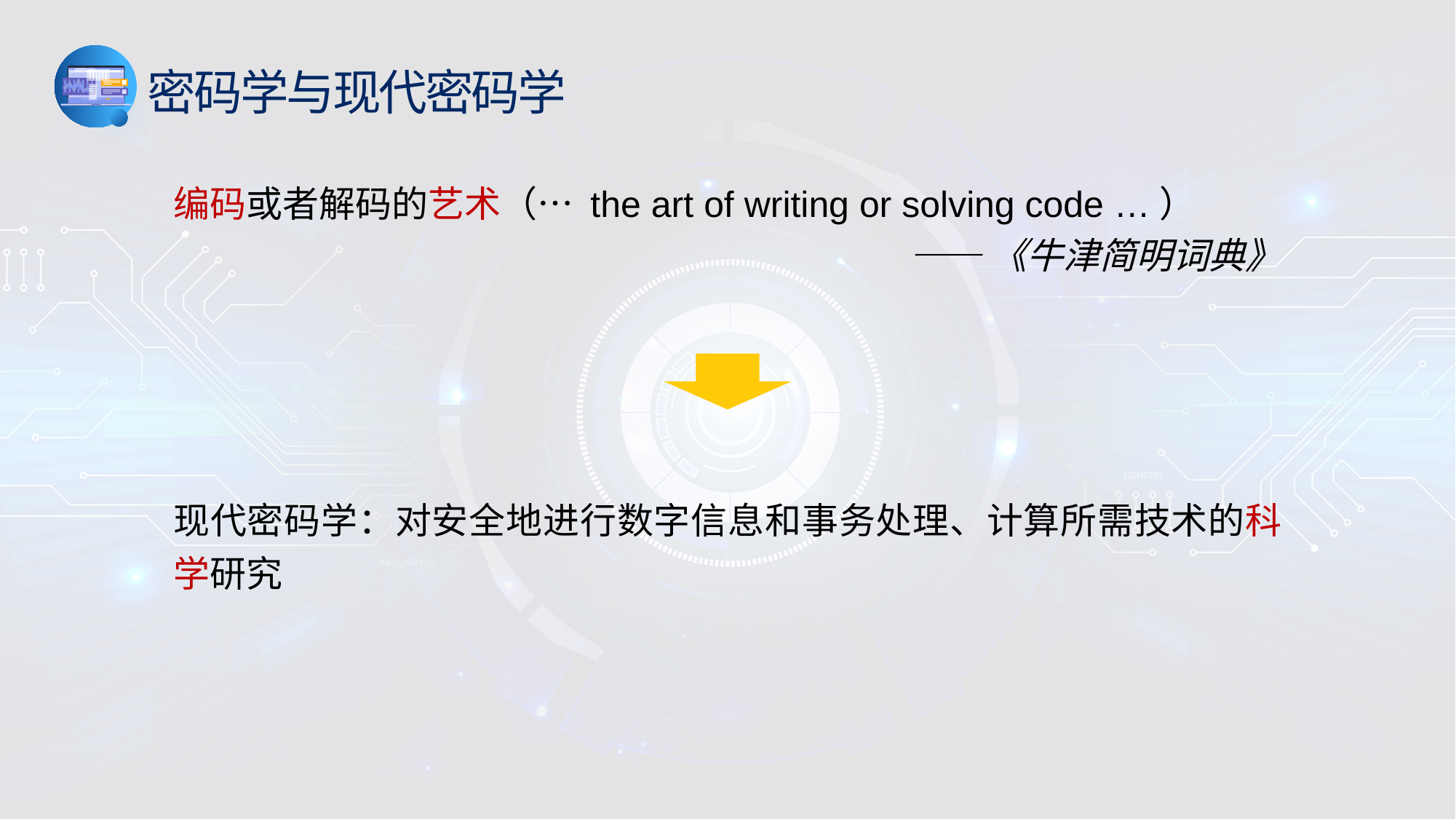

密码学与现代密码学

编码或者解码的艺术（… the art of writing or solving code …）
——《牛津简明词典》

现代密码学：对安全地进行数字信息和事务处理、计算所需技术的科学研究